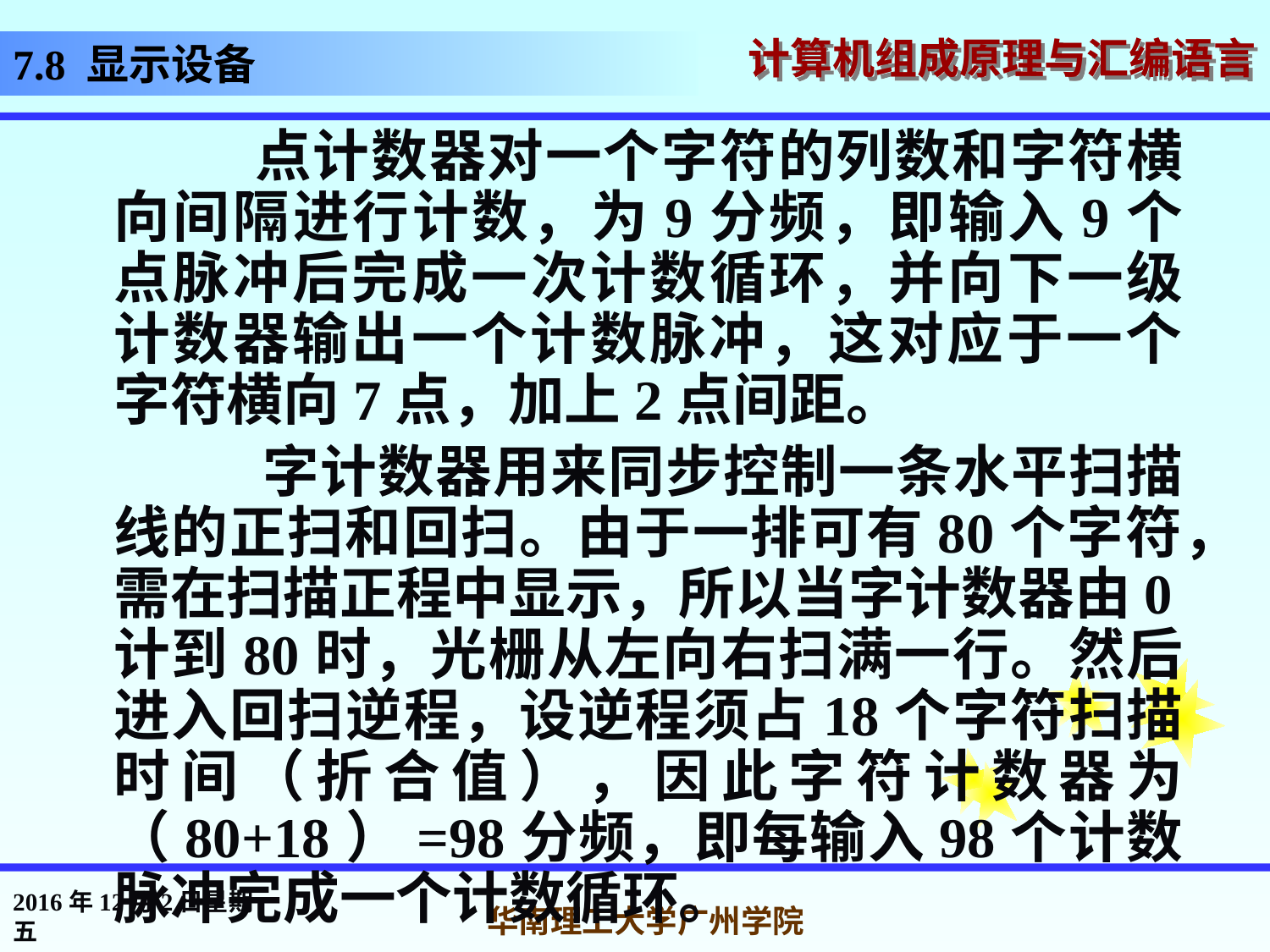

# 7.8 显示设备
            点计数器对一个字符的列数和字符横向间隔进行计数，为9分频，即输入9个点脉冲后完成一次计数循环，并向下一级计数器输出一个计数脉冲，这对应于一个字符横向7点，加上2点间距。
             字计数器用来同步控制一条水平扫描线的正扫和回扫。由于一排可有80个字符，需在扫描正程中显示，所以当字计数器由0计到80时，光栅从左向右扫满一行。然后进入回扫逆程，设逆程须占18个字符扫描时间（折合值），因此字符计数器为（80+18）=98分频，即每输入98个计数脉冲完成一个计数循环。
2016年12月2日星期五
华南理工大学广州学院